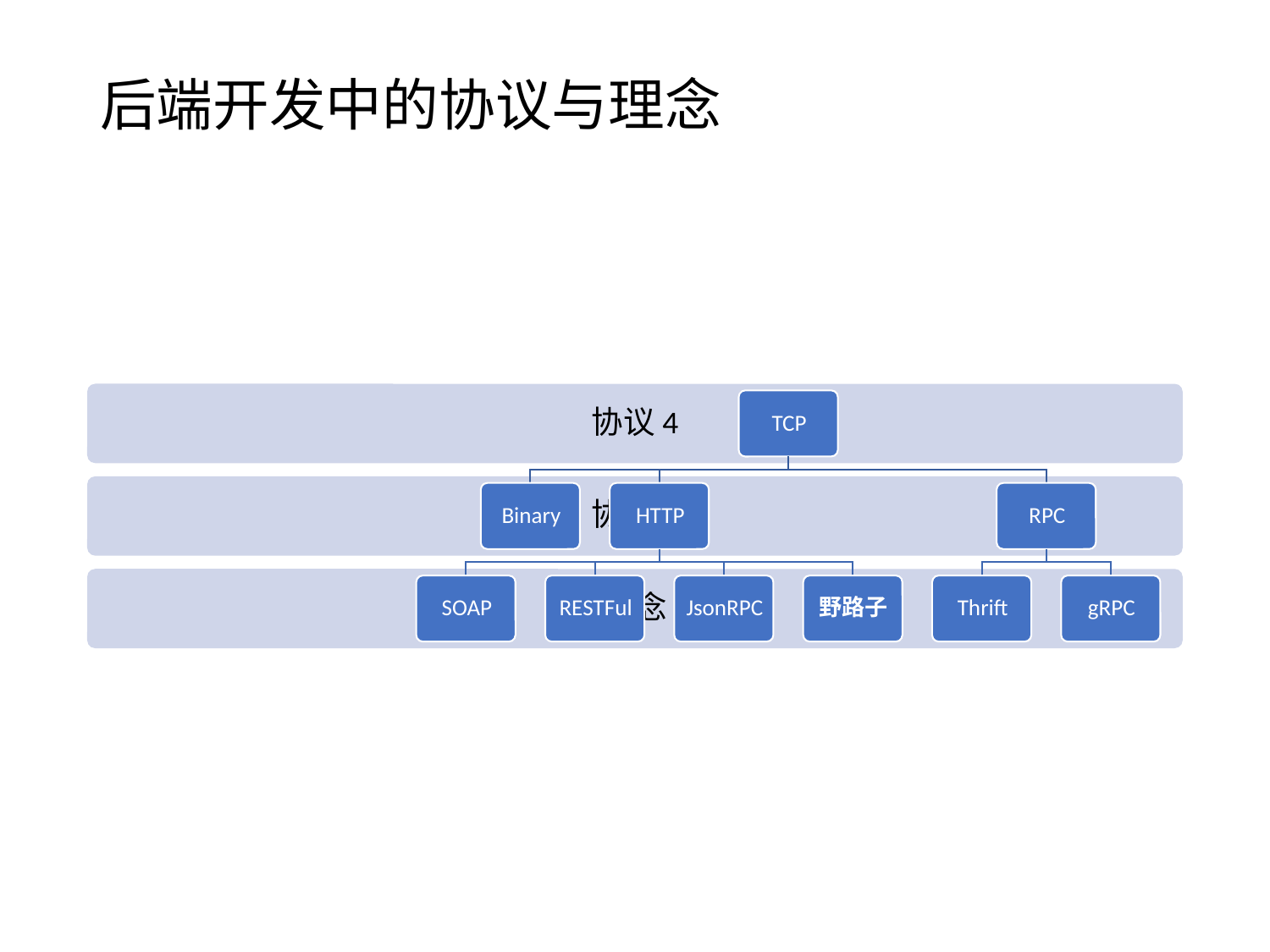

# 后端开发中的协议与理念
理念
协议7
协议4
TCP
Binary
HTTP
SOAP
RESTFul
JsonRPC
野路子
RPC
Thrift
gRPC